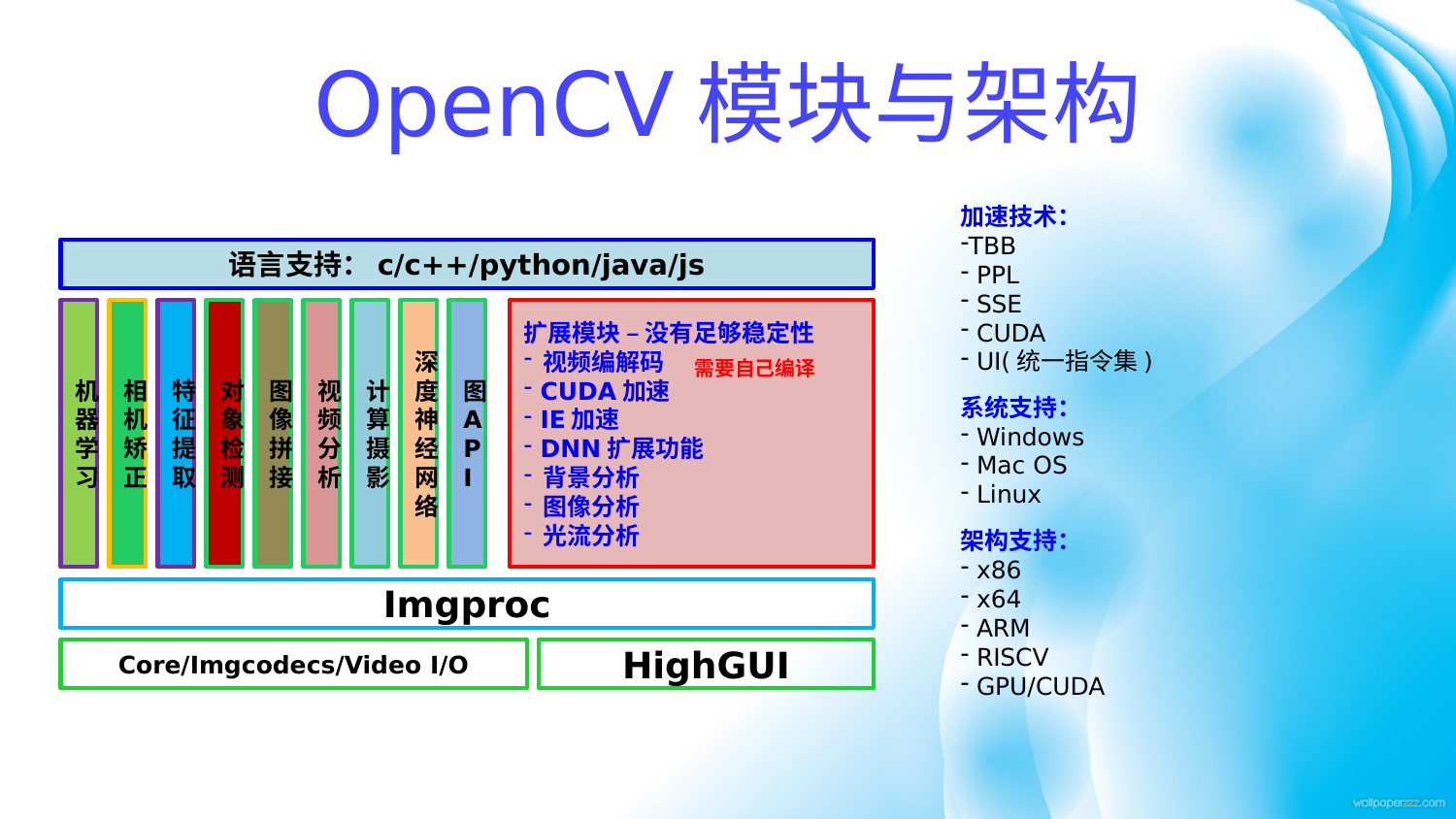

# OpenCV模块与架构
加速技术：
TBB
 PPL
 SSE
 CUDA
 UI(统一指令集)
语言支持：c/c++/python/java/js
机器学习
相机矫正
特征提取
对象检测
图像拼接
视频分析
计算摄影
深度神经网络
图API
扩展模块 – 没有足够稳定性
 视频编解码
 CUDA加速
 IE加速
 DNN扩展功能
 背景分析
 图像分析
 光流分析
需要自己编译
系统支持：
 Windows
 Mac OS
 Linux
架构支持：
 x86
 x64
 ARM
 RISCV
 GPU/CUDA
Imgproc
Core/Imgcodecs/Video I/O
HighGUI